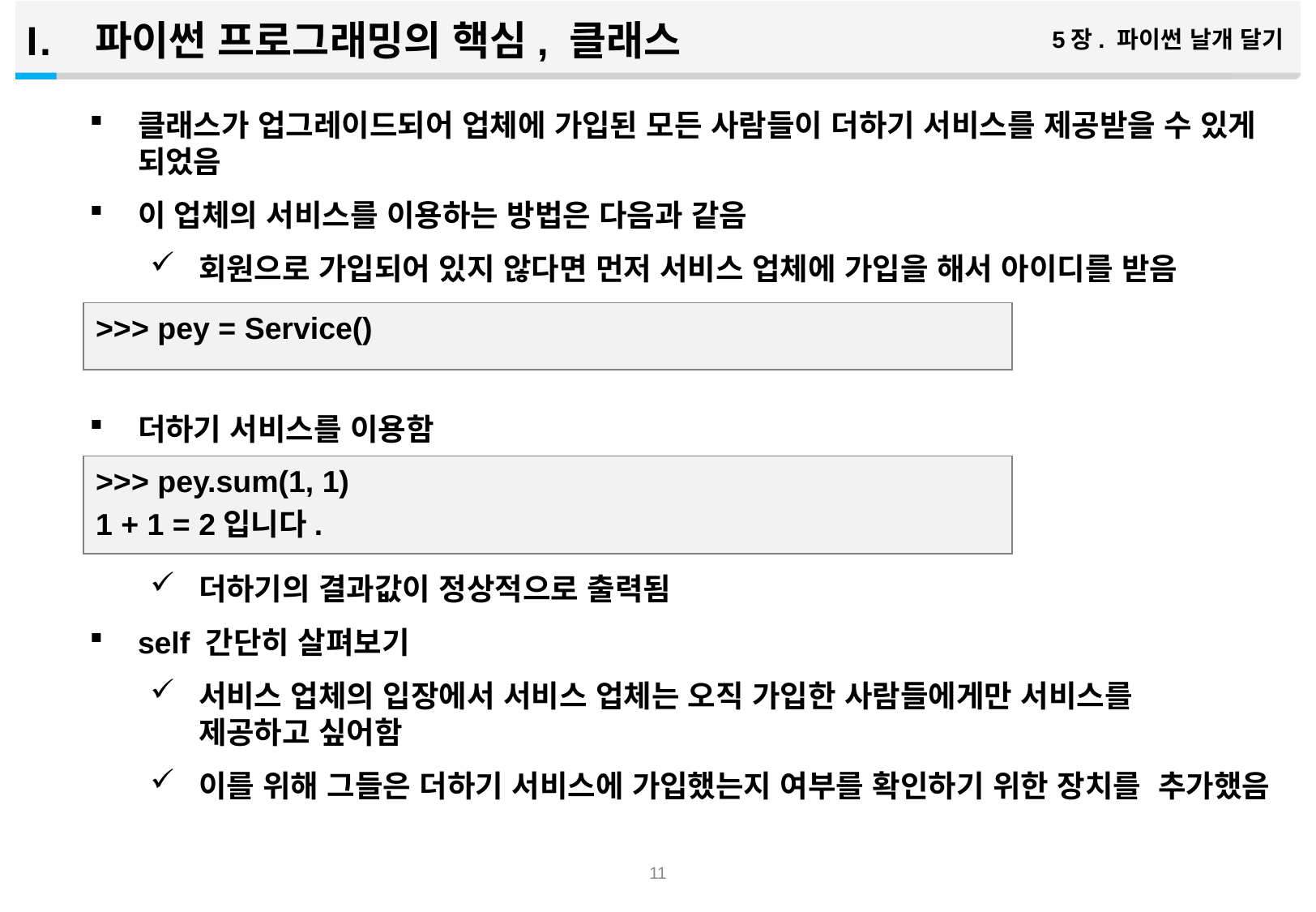

파이썬 프로그래밍의 핵심, 클래스
5장. 파이썬 날개 달기
클래스가 업그레이드되어 업체에 가입된 모든 사람들이 더하기 서비스를 제공받을 수 있게 되었음
이 업체의 서비스를 이용하는 방법은 다음과 같음
회원으로 가입되어 있지 않다면 먼저 서비스 업체에 가입을 해서 아이디를 받음

더하기 서비스를 이용함

더하기의 결과값이 정상적으로 출력됨
self 간단히 살펴보기
서비스 업체의 입장에서 서비스 업체는 오직 가입한 사람들에게만 서비스를       제공하고 싶어함
이를 위해 그들은 더하기 서비스에 가입했는지 여부를 확인하기 위한 장치를  추가했음
>>> pey = Service()
>>> pey.sum(1, 1)
1 + 1 = 2입니다.
11